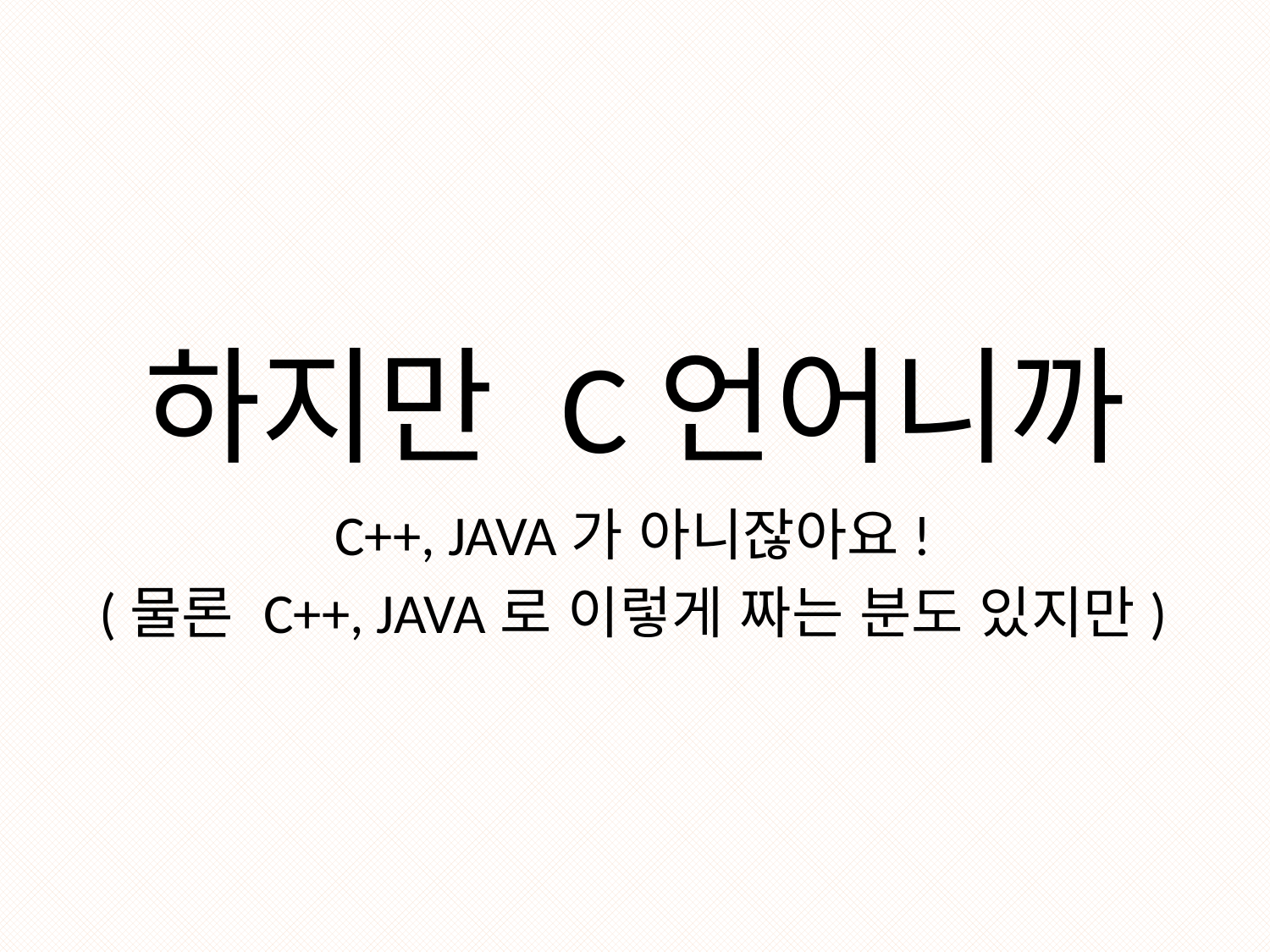

# 하지만 C언어니까
C++, JAVA가 아니잖아요!
(물론 C++, JAVA로 이렇게 짜는 분도 있지만)